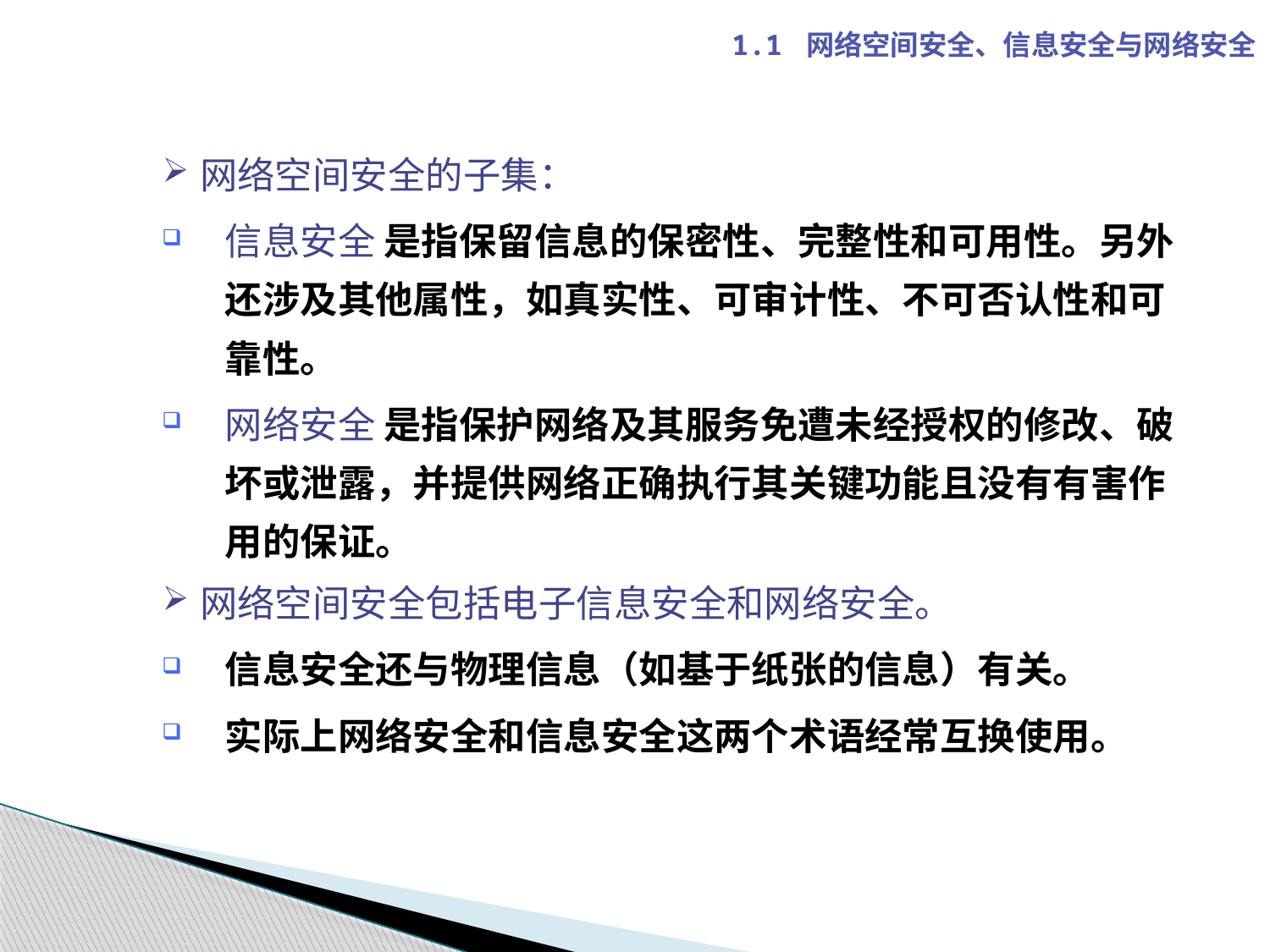

1.1 网络空间安全、信息安全与网络安全
网络空间安全的子集：
信息安全 是指保留信息的保密性、完整性和可用性。另外还涉及其他属性，如真实性、可审计性、不可否认性和可靠性。
网络安全 是指保护网络及其服务免遭未经授权的修改、破坏或泄露，并提供网络正确执行其关键功能且没有有害作用的保证。
网络空间安全包括电子信息安全和网络安全。
信息安全还与物理信息（如基于纸张的信息）有关。
实际上网络安全和信息安全这两个术语经常互换使用。